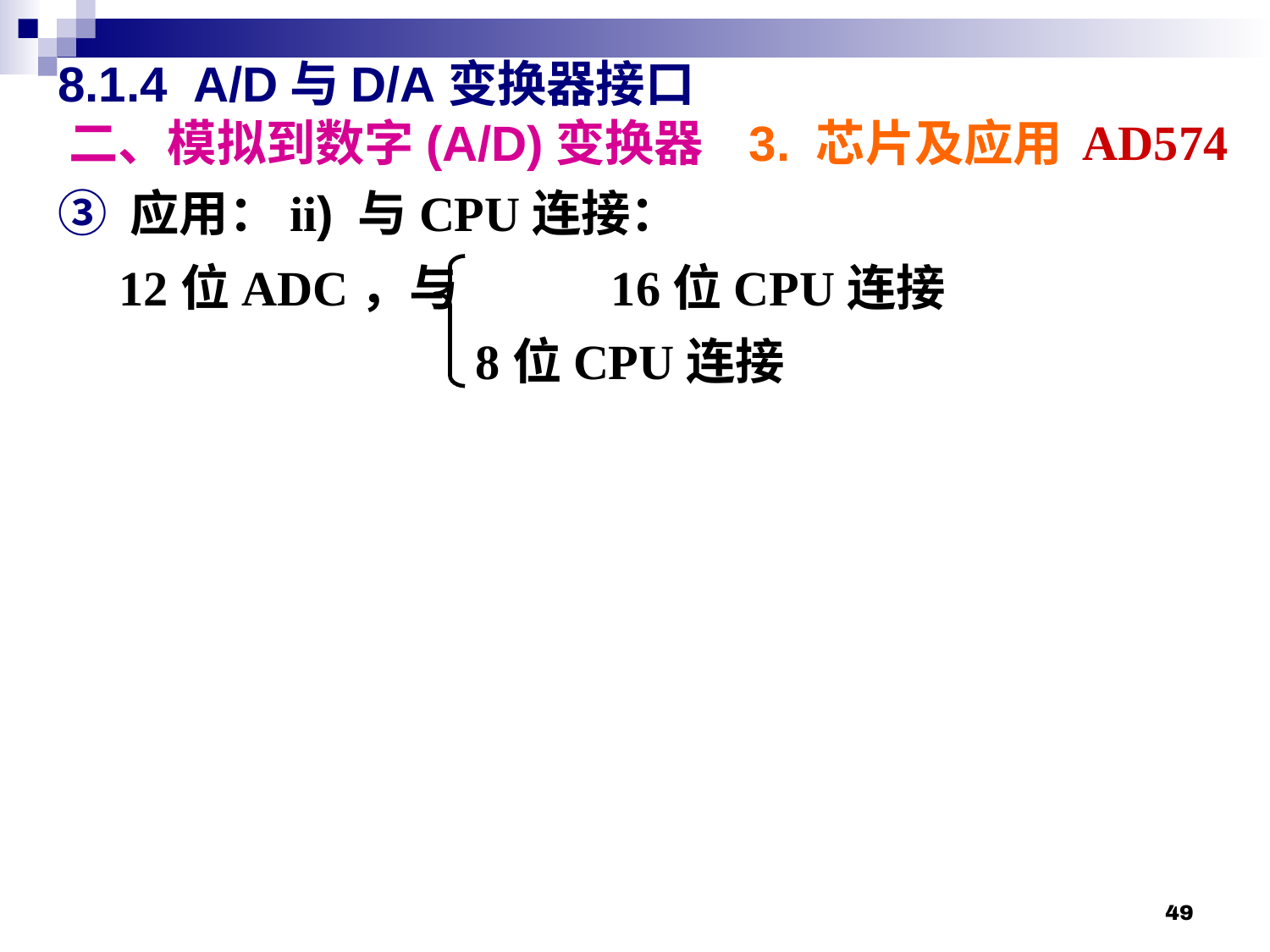

# 8.1.4  A/D与D/A变换器接口 二、模拟到数字(A/D)变换器   3. 芯片及应用
AD574
③ 应用：ii) 与CPU连接：
     12位ADC，与	   16位CPU连接
			   8位CPU连接

49